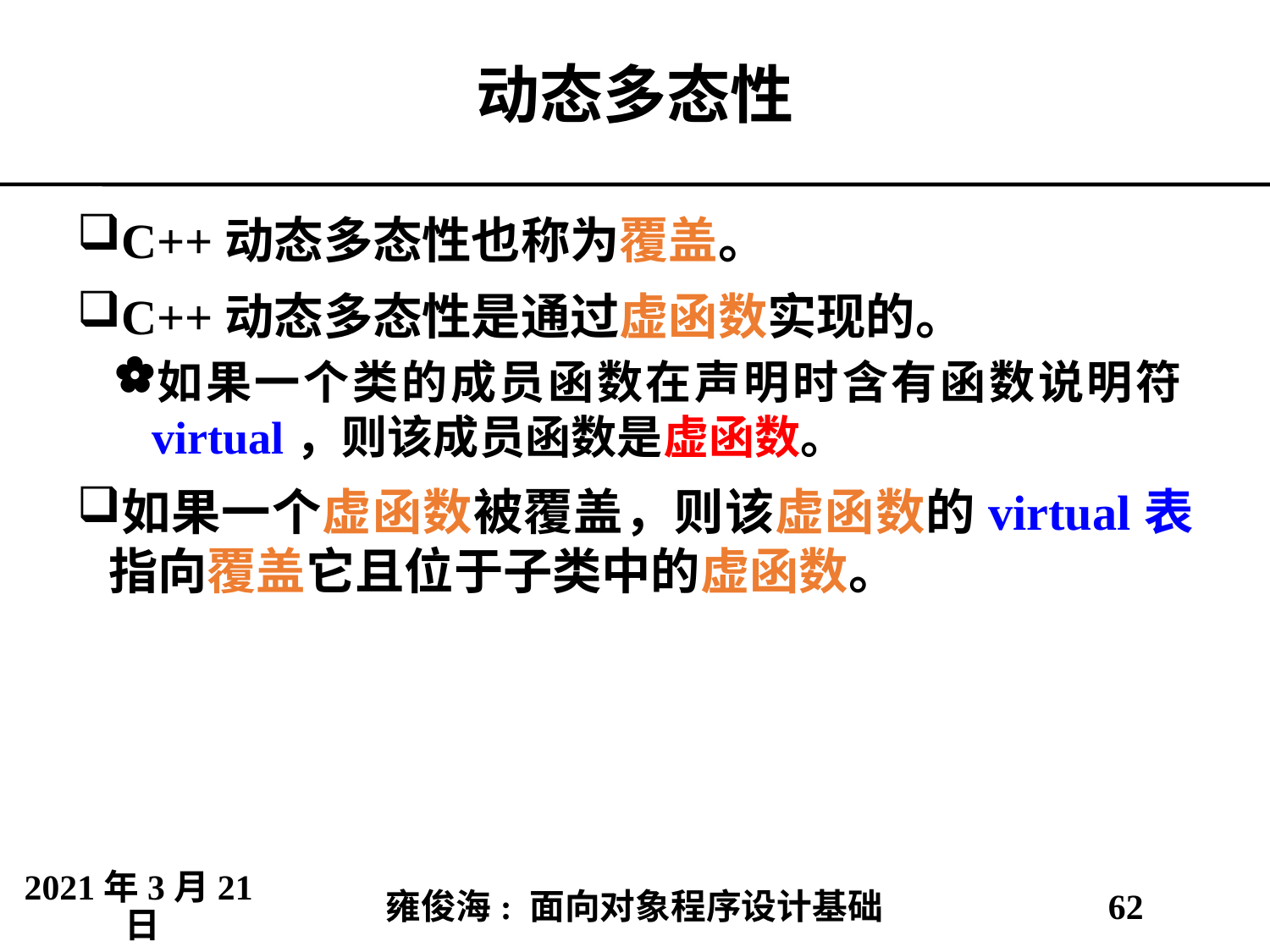

# 动态多态性

C++动态多态性也称为覆盖。
C++动态多态性是通过虚函数实现的。
如果一个类的成员函数在声明时含有函数说明符virtual，则该成员函数是虚函数。
如果一个虚函数被覆盖，则该虚函数的virtual表指向覆盖它且位于子类中的虚函数。
2021年3月21日
雍俊海: 面向对象程序设计基础
62